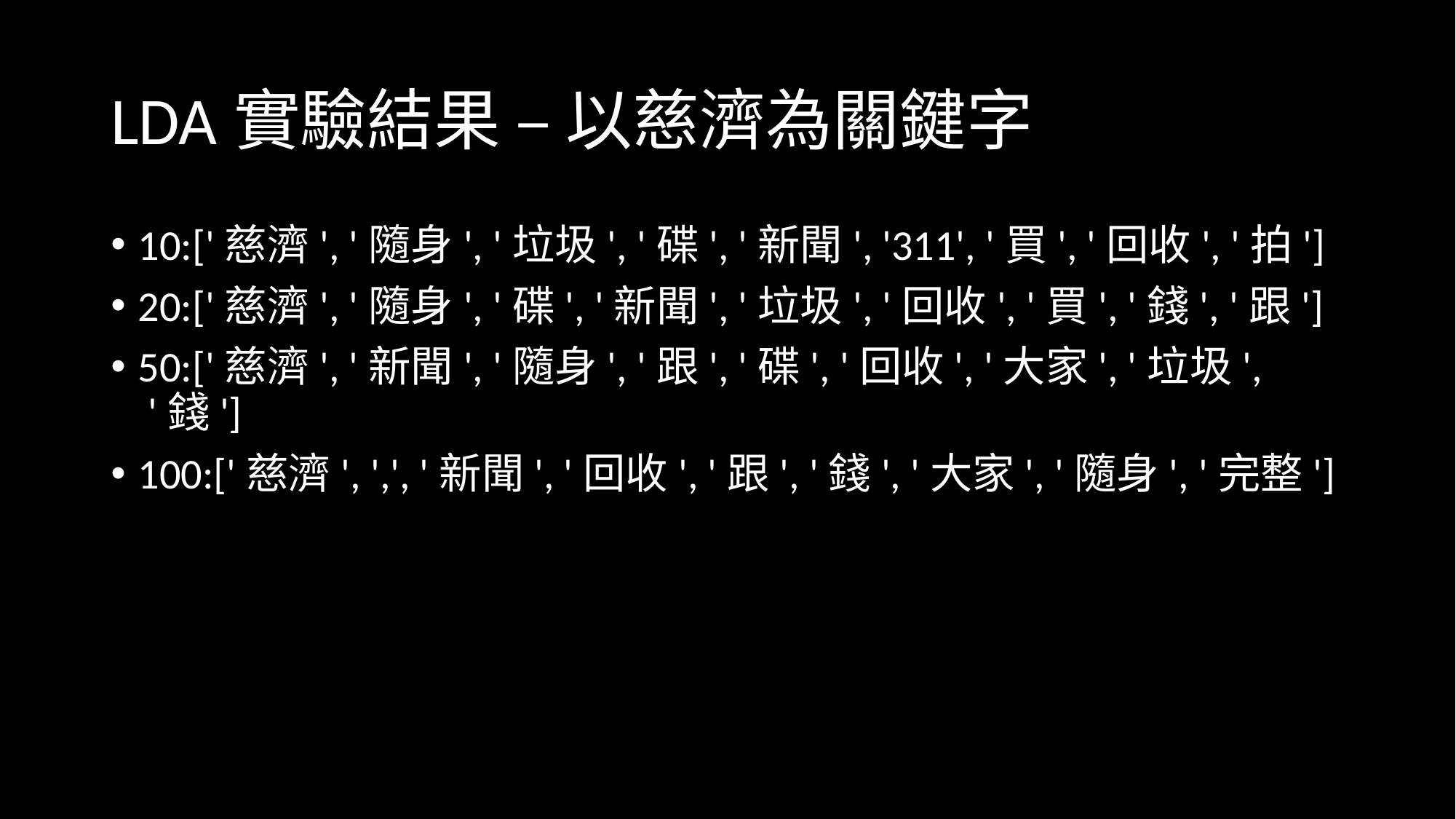

# LDA實驗結果 – 以慈濟為關鍵字
10:['慈濟', '隨身', '垃圾', '碟', '新聞', '311', '買', '回收', '拍']
20:['慈濟', '隨身', '碟', '新聞', '垃圾', '回收', '買', '錢', '跟']
50:['慈濟', '新聞', '隨身', '跟', '碟', '回收', '大家', '垃圾', '錢']
100:['慈濟', ',', '新聞', '回收', '跟', '錢', '大家', '隨身', '完整']